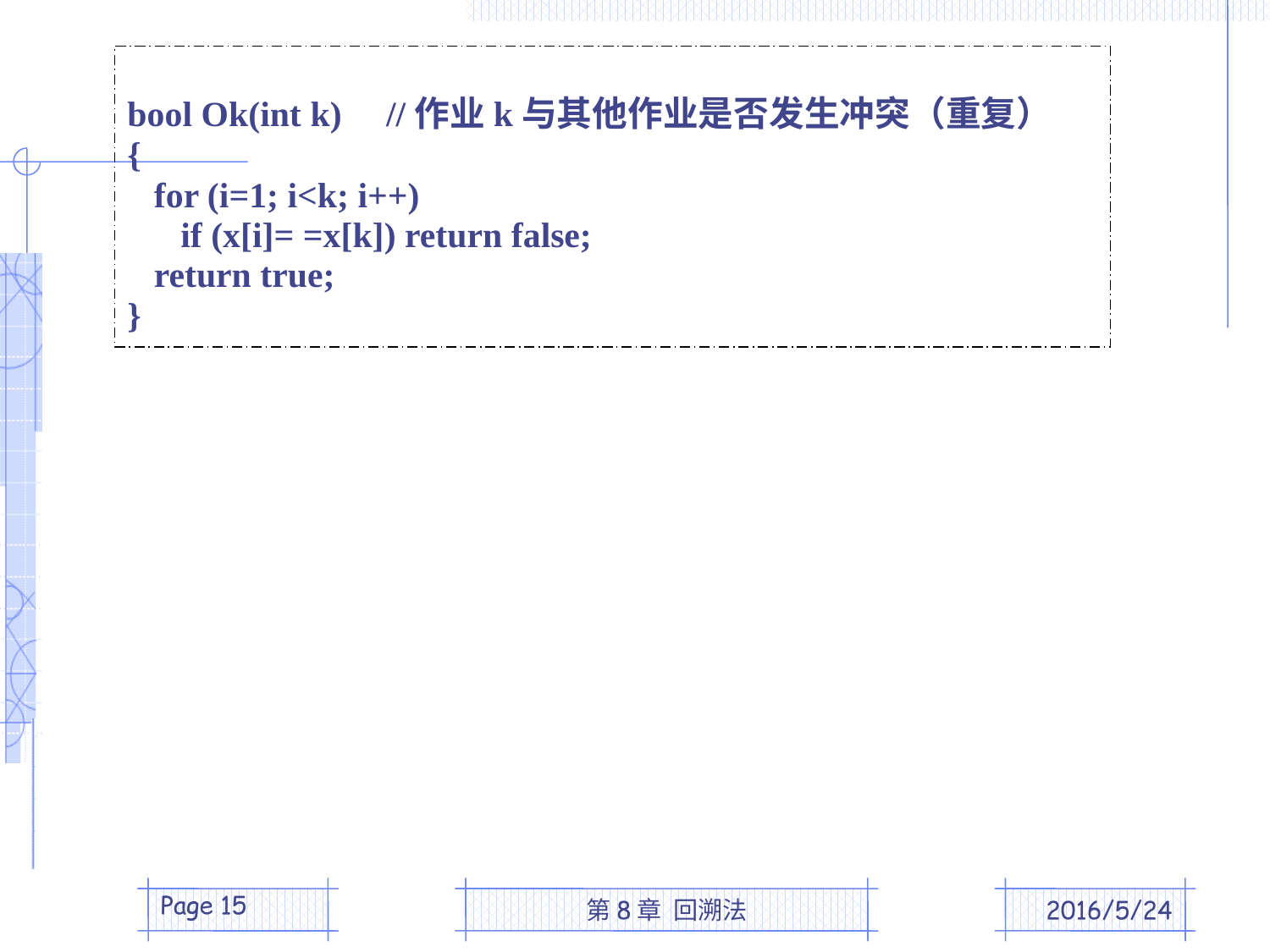

bool Ok(int k)     //作业k与其他作业是否发生冲突（重复）
{
   for (i=1; i<k; i++)
      if (x[i]= =x[k]) return false;
   return true;
}
Page 15
第8章  回溯法
2016/5/24